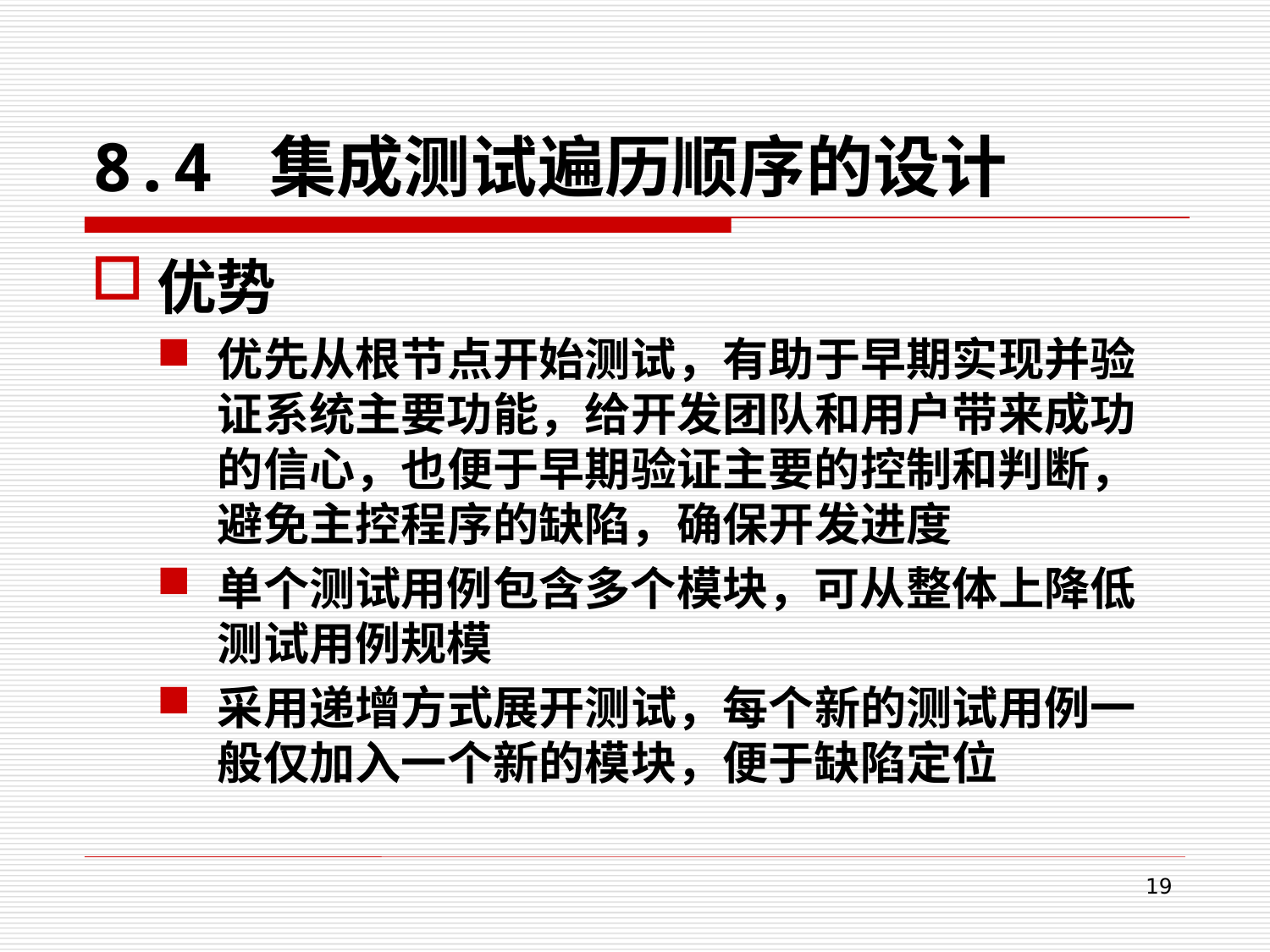

8.4 集成测试遍历顺序的设计
优势
优先从根节点开始测试，有助于早期实现并验证系统主要功能，给开发团队和用户带来成功的信心，也便于早期验证主要的控制和判断，避免主控程序的缺陷，确保开发进度
单个测试用例包含多个模块，可从整体上降低测试用例规模
采用递增方式展开测试，每个新的测试用例一般仅加入一个新的模块，便于缺陷定位

19